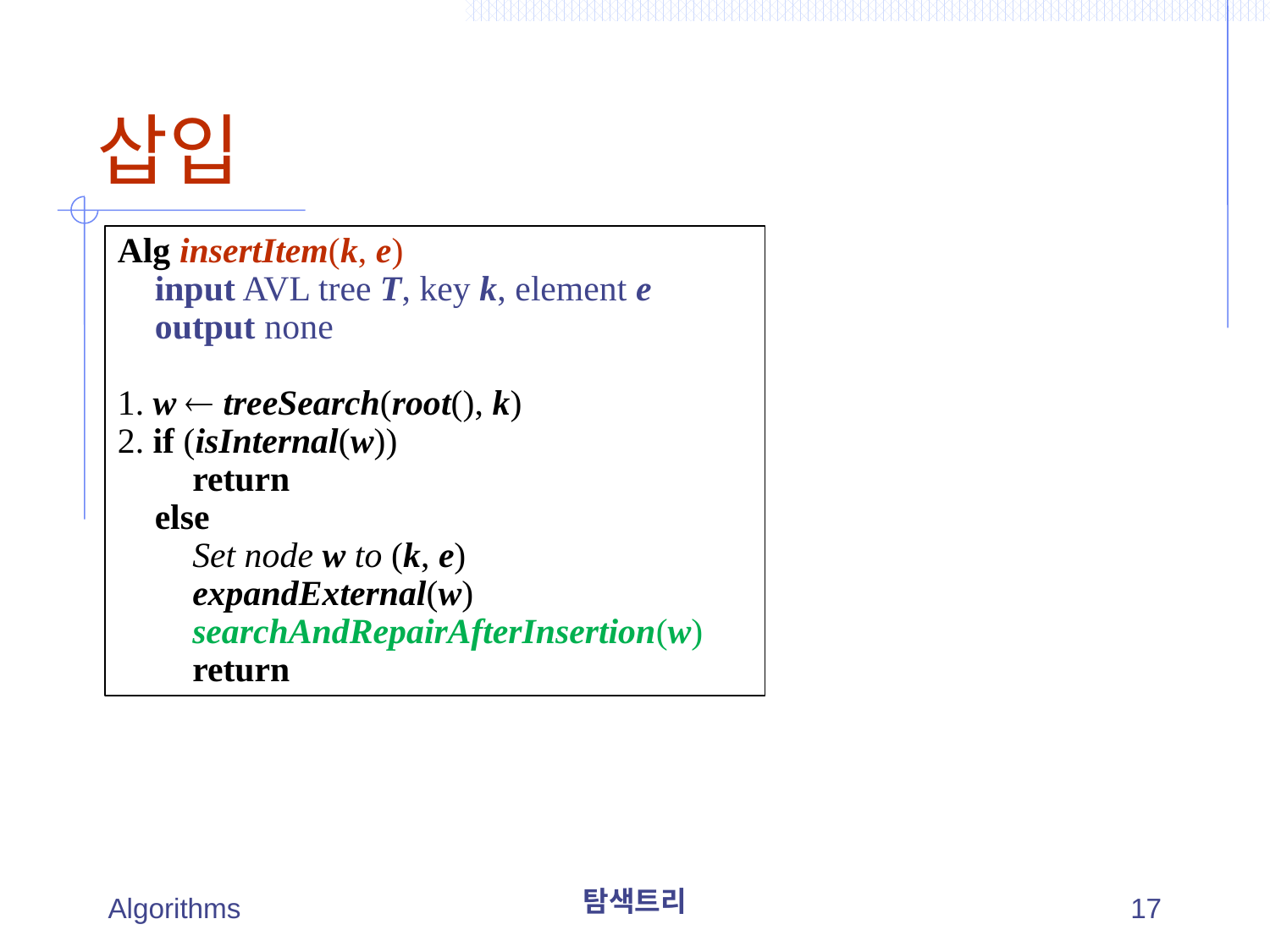

# 삽입
Alg insertItem(k, e)
	input AVL tree T, key k, element e
	output none

1. w ← treeSearch(root(), k)
2. if (isInternal(w))
		return
	else
		Set node w to (k, e)
		expandExternal(w)
		searchAndRepairAfterInsertion(w)
		return
Algorithms
탐색트리
17